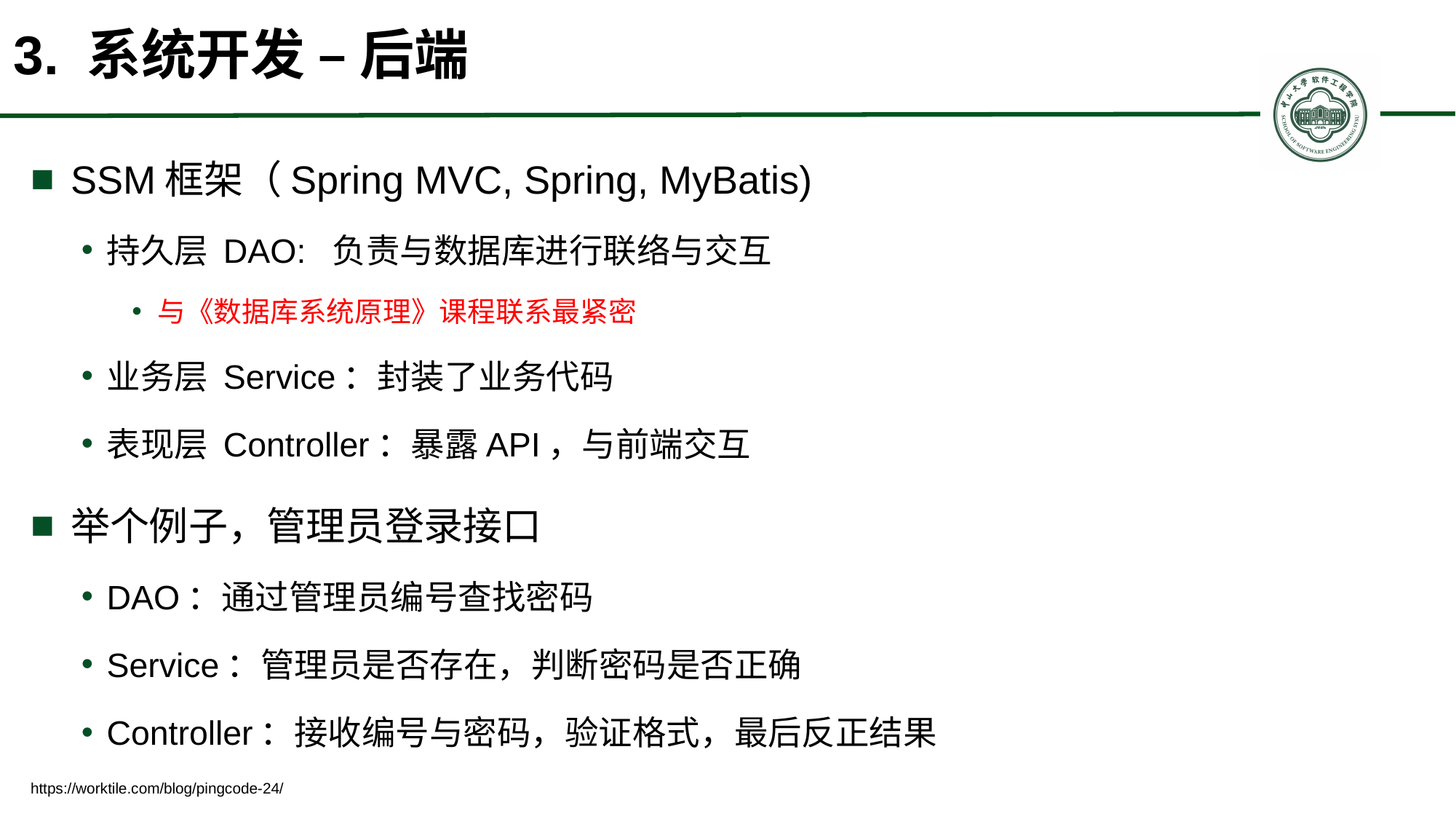

# 3. 系统开发 – 后端
SSM框架（Spring MVC, Spring, MyBatis)
持久层 DAO:  负责与数据库进行联络与交互
与《数据库系统原理》课程联系最紧密
业务层 Service：封装了业务代码
表现层 Controller：暴露API，与前端交互
举个例子，管理员登录接口
DAO：通过管理员编号查找密码
Service：管理员是否存在，判断密码是否正确
Controller：接收编号与密码，验证格式，最后反正结果
https://worktile.com/blog/pingcode-24/